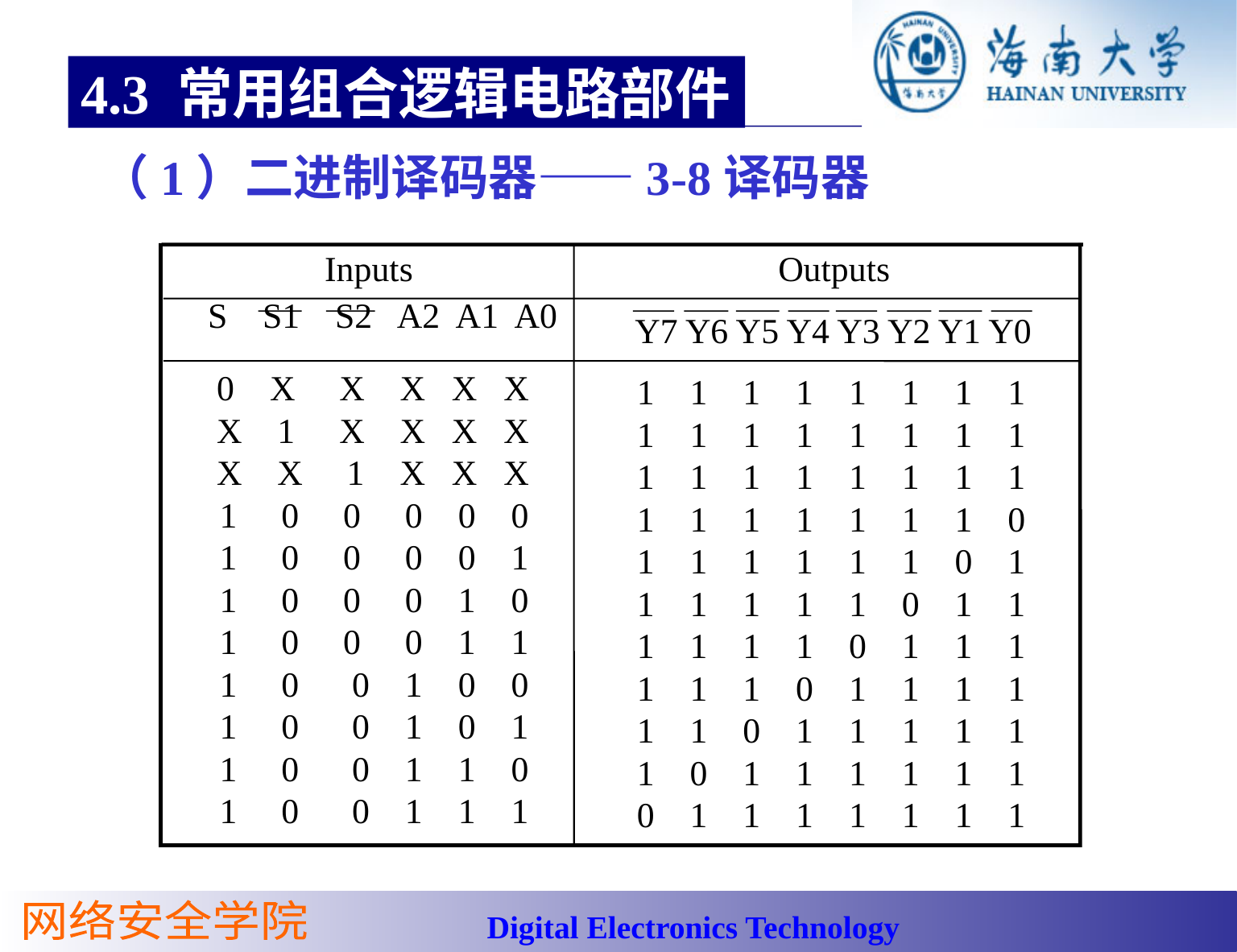

4.3 常用组合逻辑电路部件

（1）二进制译码器——3-8译码器
Inputs
Outputs

Y7 Y6 Y5 Y4 Y3 Y2 Y1 Y0
   S    S1    S2   A2  A1  A0

1    1    1    1    1    1    1    1
1    1    1    1    1    1    1    1
1    1    1    1    1    1    1    1
1    1    1    1    1    1    1    0
1    1    1    1    1    1    0    1
1    1    1    1    1    0    1    1
1    1    1    1    0    1    1    1
1    1    1    0    1    1    1    1
1    1    0    1    1    1    1    1
1    0    1    1    1    1    1    1
0    1    1    1    1    1    1    1

0    X     X    X   X   X
X    1     X    X   X   X
X    X     1    X   X   X
1     0     0     0    0    0
1     0     0     0    0    1
1     0     0     0    1    0
1     0     0     0    1    1
1     0      0    1    0    0
1     0      0    1    0    1
1     0      0    1    1    0
1     0      0    1    1    1